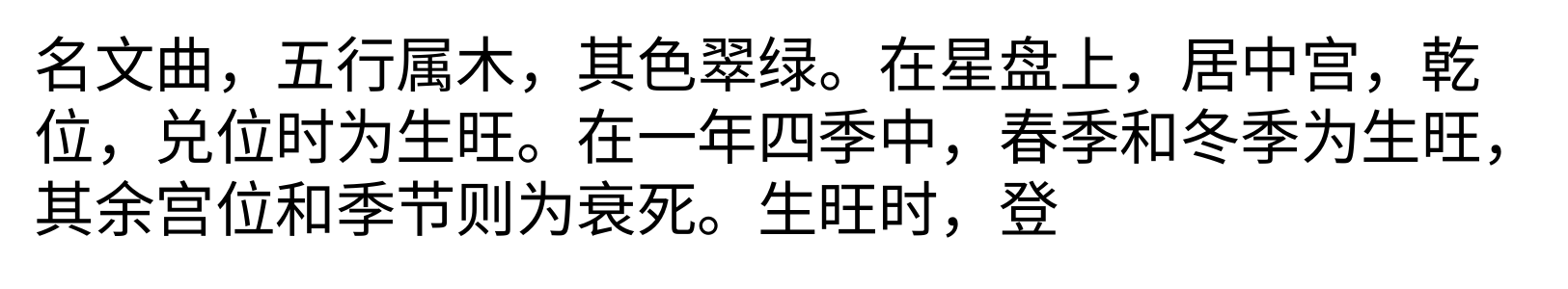

名文曲，五行属木，其色翠绿。在星盘上，居中宫，乾位，兑位时为生旺。在一年四季中，春季和冬季为生旺，其余宫位和季节则为衰死。生旺时，登